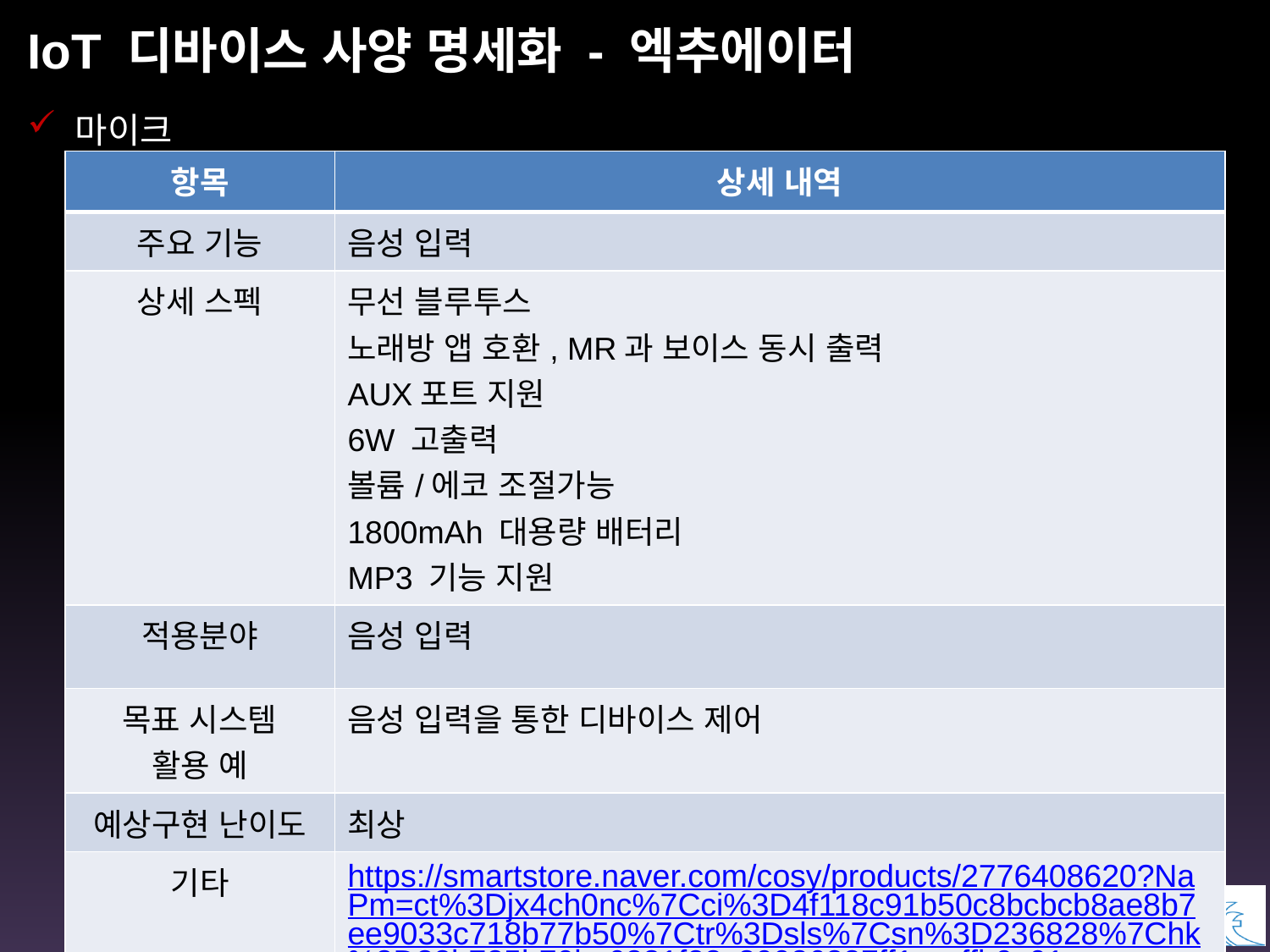

# IoT 디바이스 사양 명세화 - 엑추에이터
마이크
| 항목 | 상세 내역 |
| --- | --- |
| 주요 기능 | 음성 입력 |
| 상세 스펙 | 무선 블루투스 노래방 앱 호환, MR과 보이스 동시 출력 AUX포트 지원 6W 고출력 볼륨/에코 조절가능 1800mAh 대용량 배터리 MP3 기능 지원 |
| 적용분야 | 음성 입력 |
| 목표 시스템 활용 예 | 음성 입력을 통한 디바이스 제어 |
| 예상구현 난이도 | 최상 |
| 기타 | https://smartstore.naver.com/cosy/products/2776408620?NaPm=ct%3Djx4ch0nc%7Cci%3D4f118c91b50c8bcbcb8ae8b7ee9033c718b77b50%7Ctr%3Dsls%7Csn%3D236828%7Chk%3D83b735b70bc6231f28c80026337ff1cccffb9c01 |
15